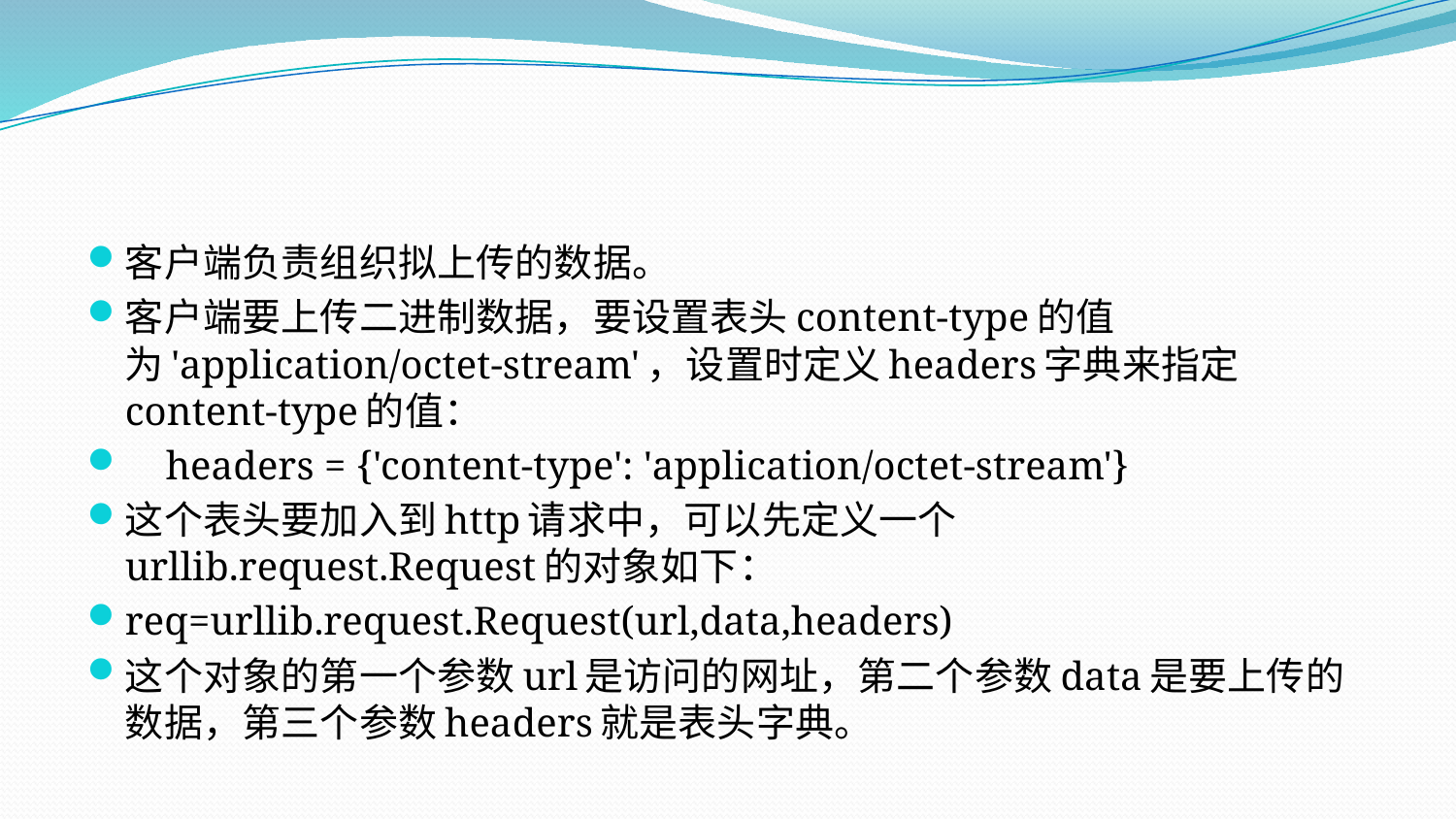

#
客户端负责组织拟上传的数据。
客户端要上传二进制数据，要设置表头content-type的值为'application/octet-stream'，设置时定义headers字典来指定content-type的值：
    headers = {'content-type': 'application/octet-stream'}
这个表头要加入到http请求中，可以先定义一个urllib.request.Request的对象如下：
req=urllib.request.Request(url,data,headers)
这个对象的第一个参数url是访问的网址，第二个参数data是要上传的数据，第三个参数headers就是表头字典。